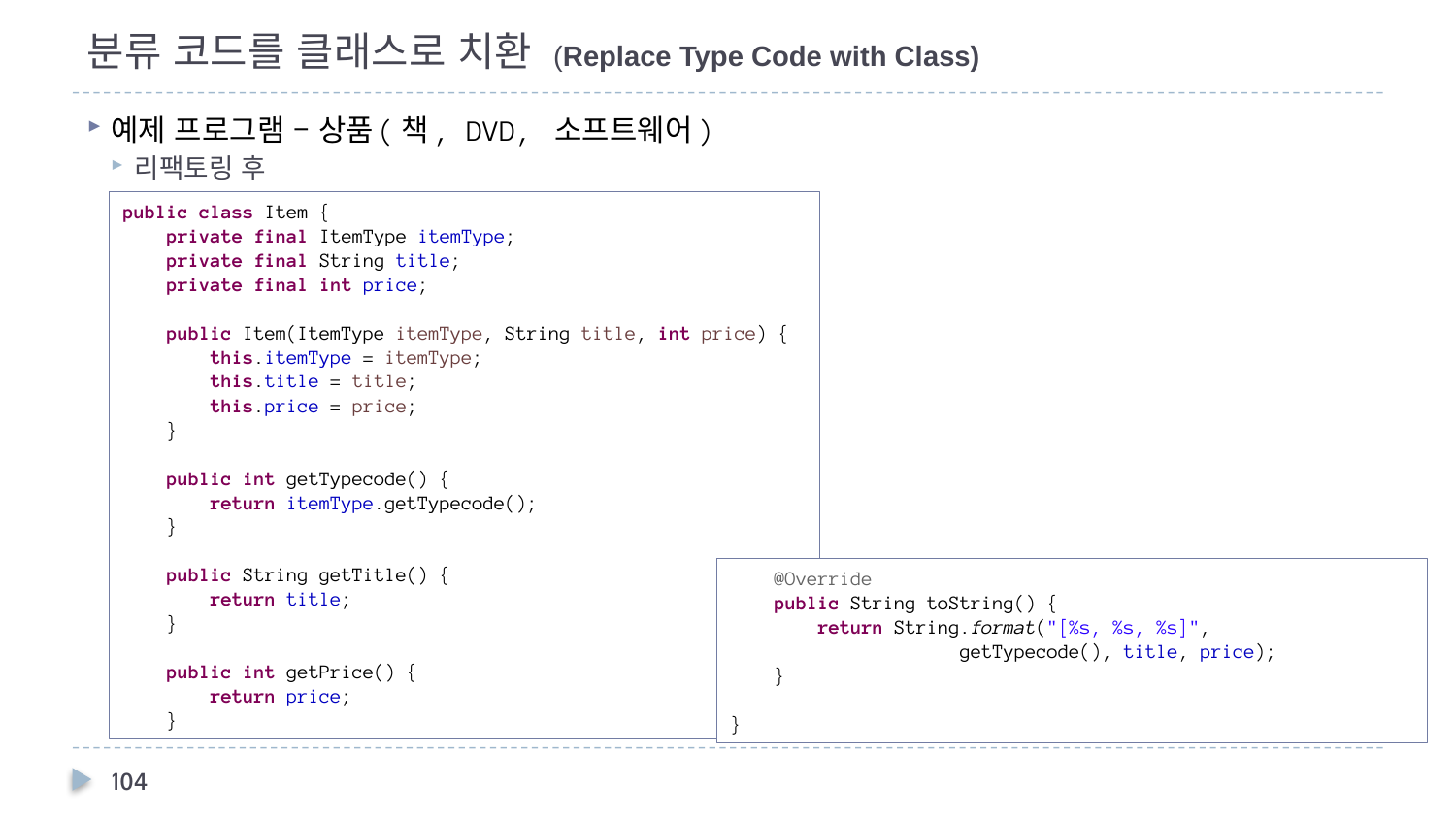

# 분류 코드를 클래스로 치환 (Replace Type Code with Class)
예제 프로그램 – 상품(책, DVD, 소프트웨어)
리팩토링 후
public class Item {
    private final ItemType itemType;
    private final String title;
    private final int price;

    public Item(ItemType itemType, String title, int price) {
        this.itemType = itemType;
        this.title = title;
        this.price = price;
    }

    public int getTypecode() {
        return itemType.getTypecode();
    }

    public String getTitle() {
        return title;
    }

    public int getPrice() {
        return price;
    }
    @Override
    public String toString() {
        return String.format("[%s, %s, %s]",
                     getTypecode(), title, price);
    }

}
104